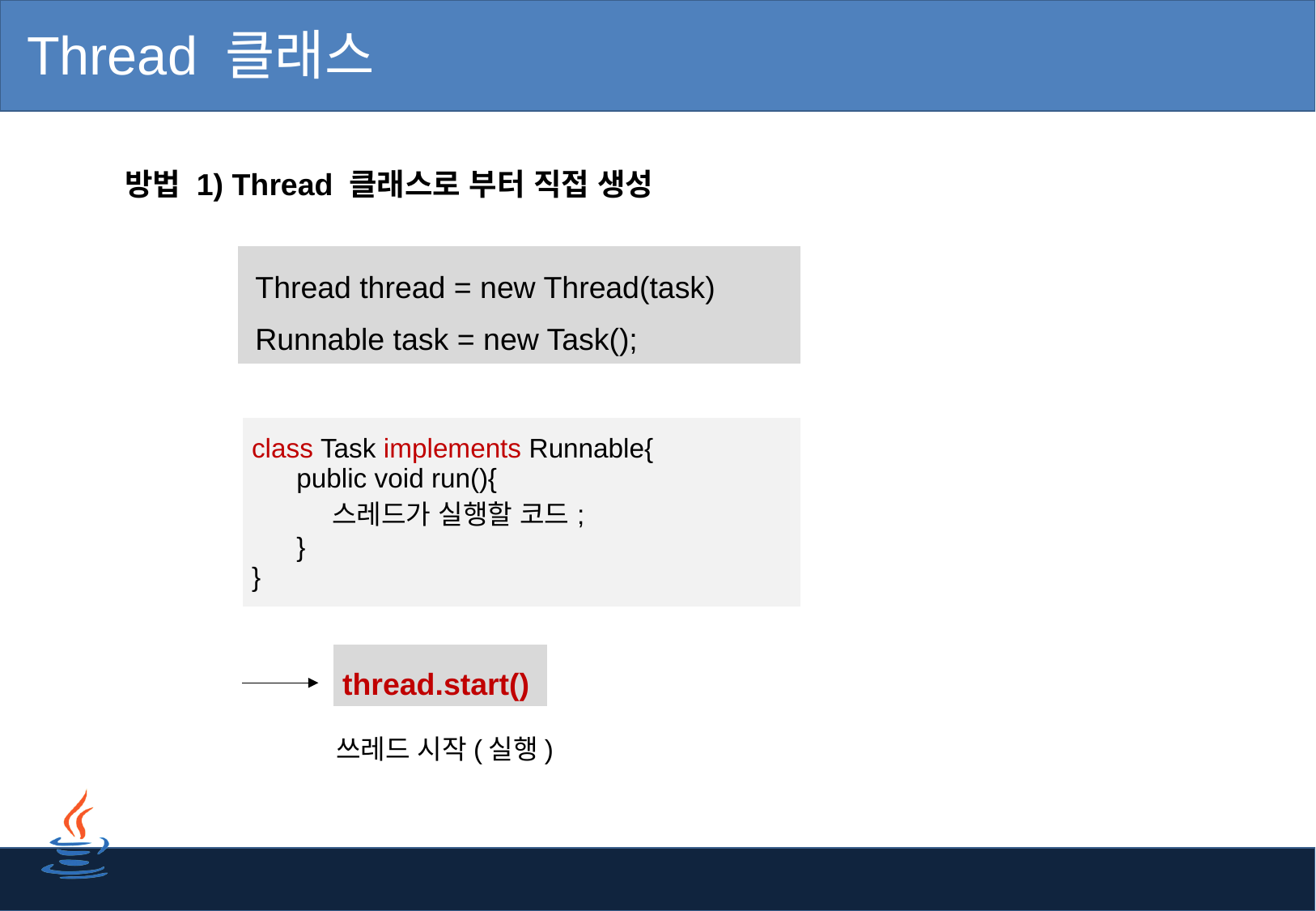

Thread 클래스
방법 1) Thread 클래스로 부터 직접 생성
| Thread thread = new Thread(task) Runnable task = new Task(); |
| --- |
| class Task implements Runnable{ public void run(){ 스레드가 실행할 코드; } } |
| --- |
| thread.start() |
| --- |
쓰레드 시작(실행)